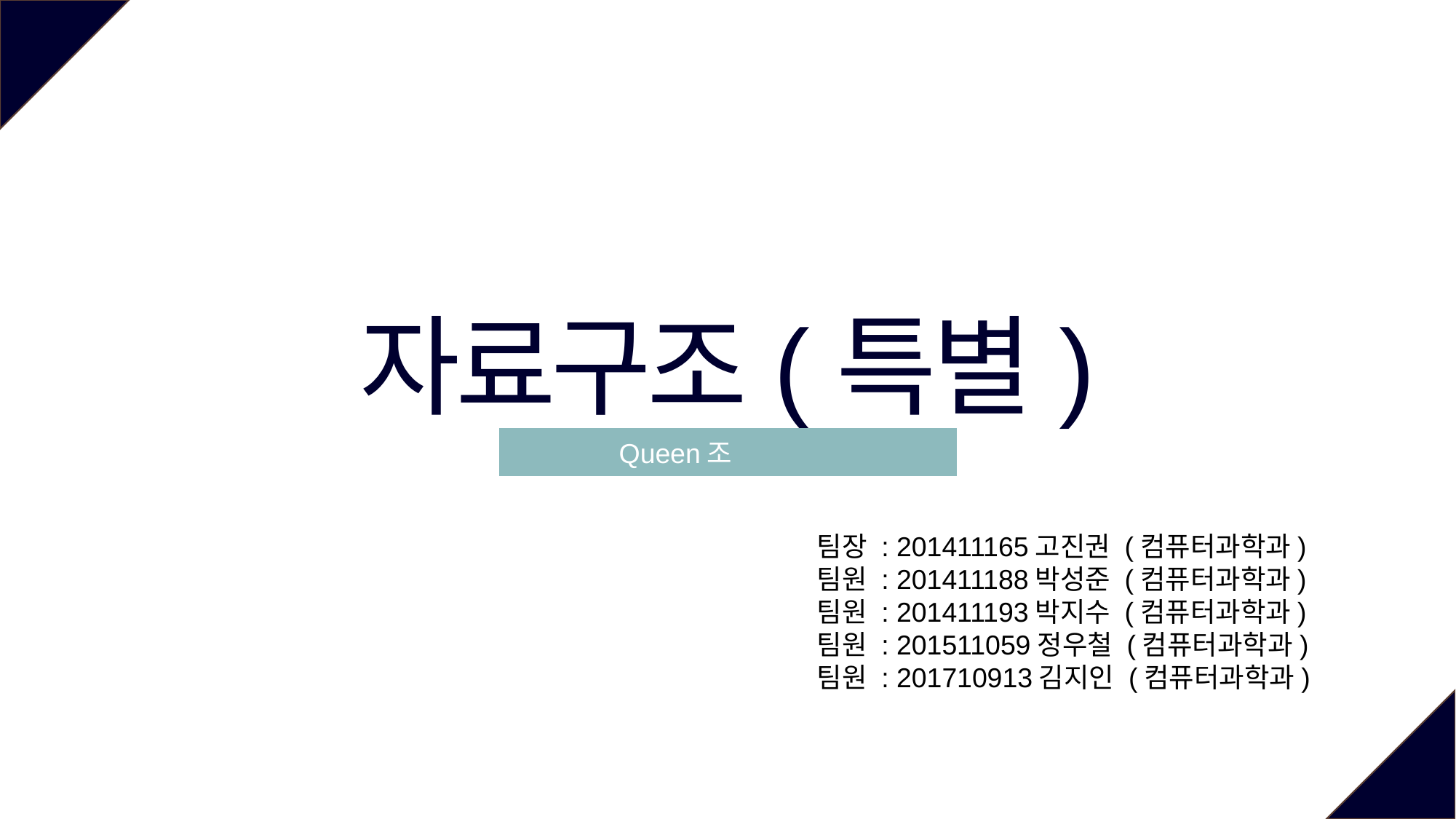

자료구조(특별)
Queen조
팀장 : 201411165고진권 (컴퓨터과학과)
팀원 : 201411188박성준 (컴퓨터과학과)
팀원 : 201411193박지수 (컴퓨터과학과)
팀원 : 201511059정우철 (컴퓨터과학과)
팀원 : 201710913김지인 (컴퓨터과학과)